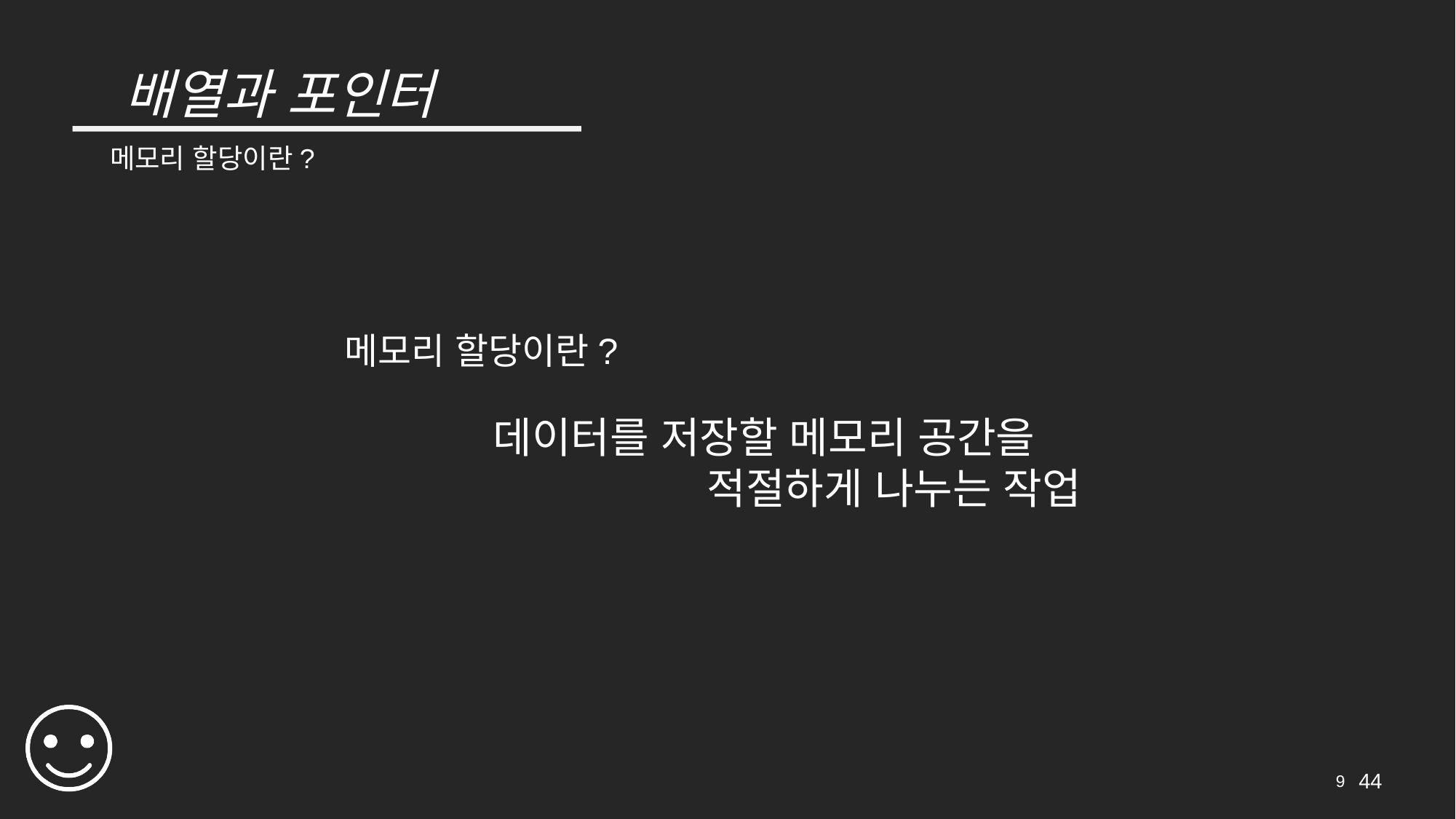

# 배열과 포인터

메모리 할당이란?
메모리 할당이란?
데이터를 저장할 메모리 공간을
	        적절하게 나누는 작업
9